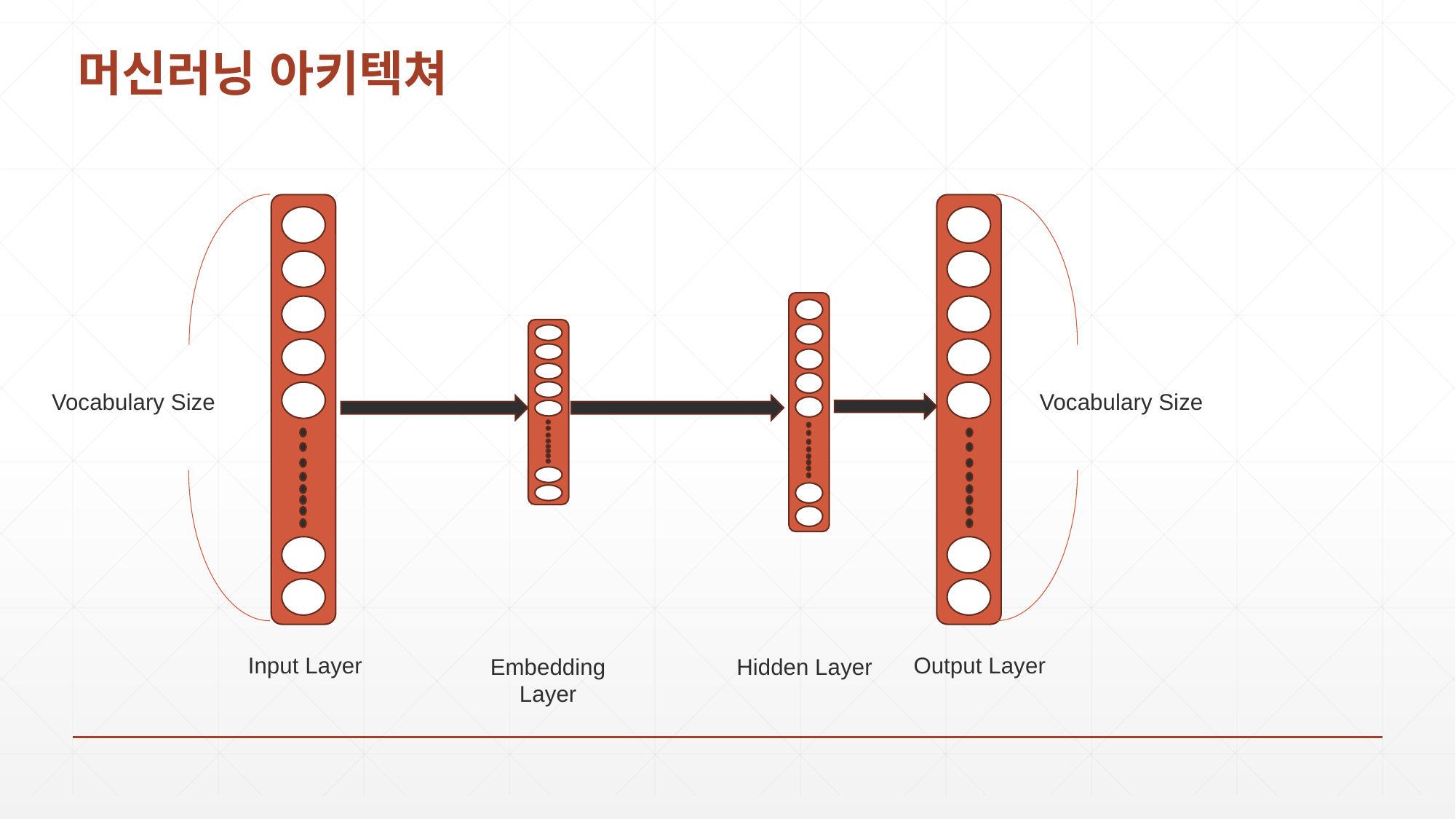

# 머신러닝 아키텍쳐

Vocabulary Size
Vocabulary Size

Output Layer
Input Layer
Embedding
Layer
Hidden Layer